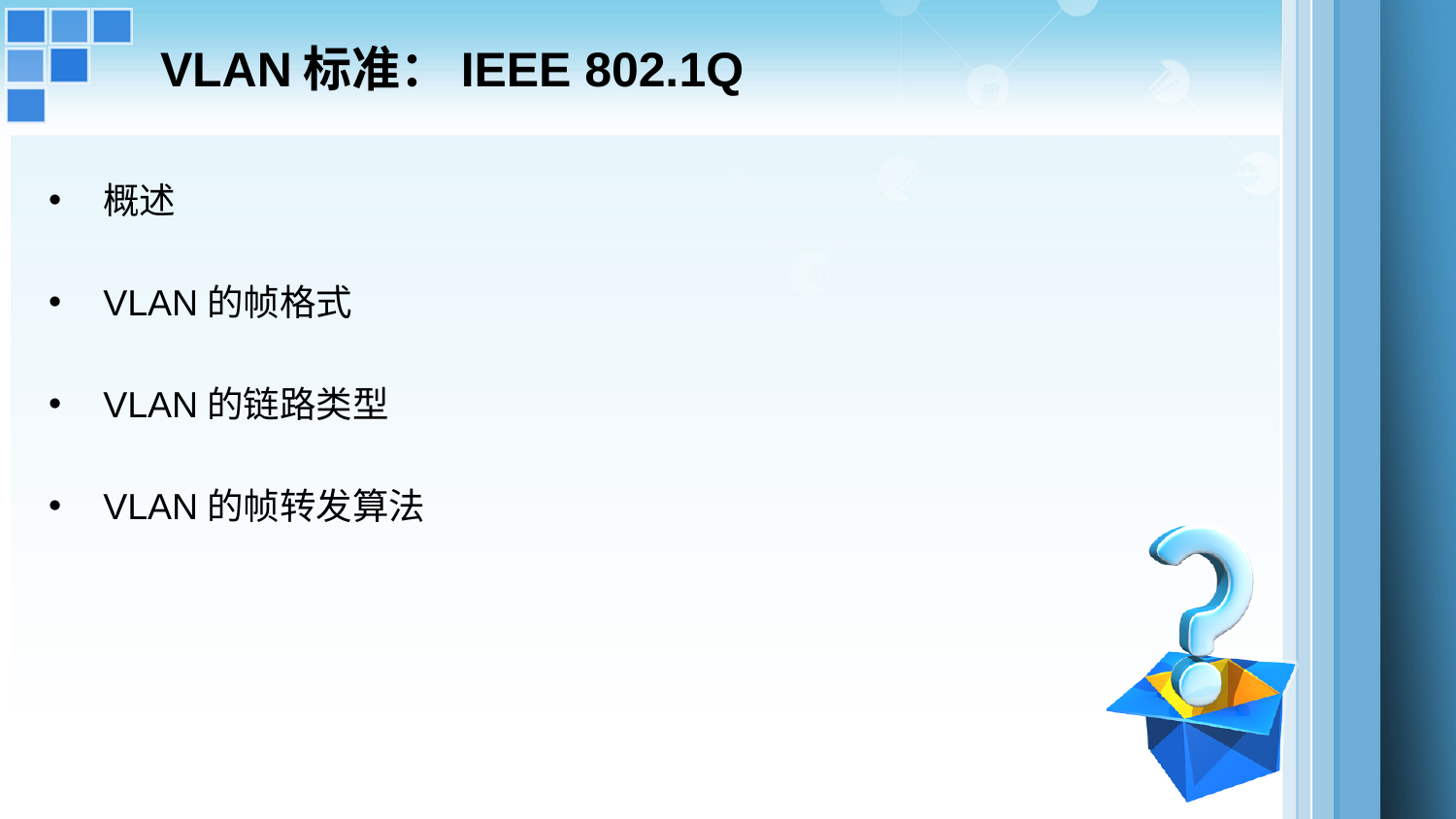

# VLAN标准：IEEE 802.1Q
概述

VLAN的帧格式

VLAN的链路类型

VLAN的帧转发算法